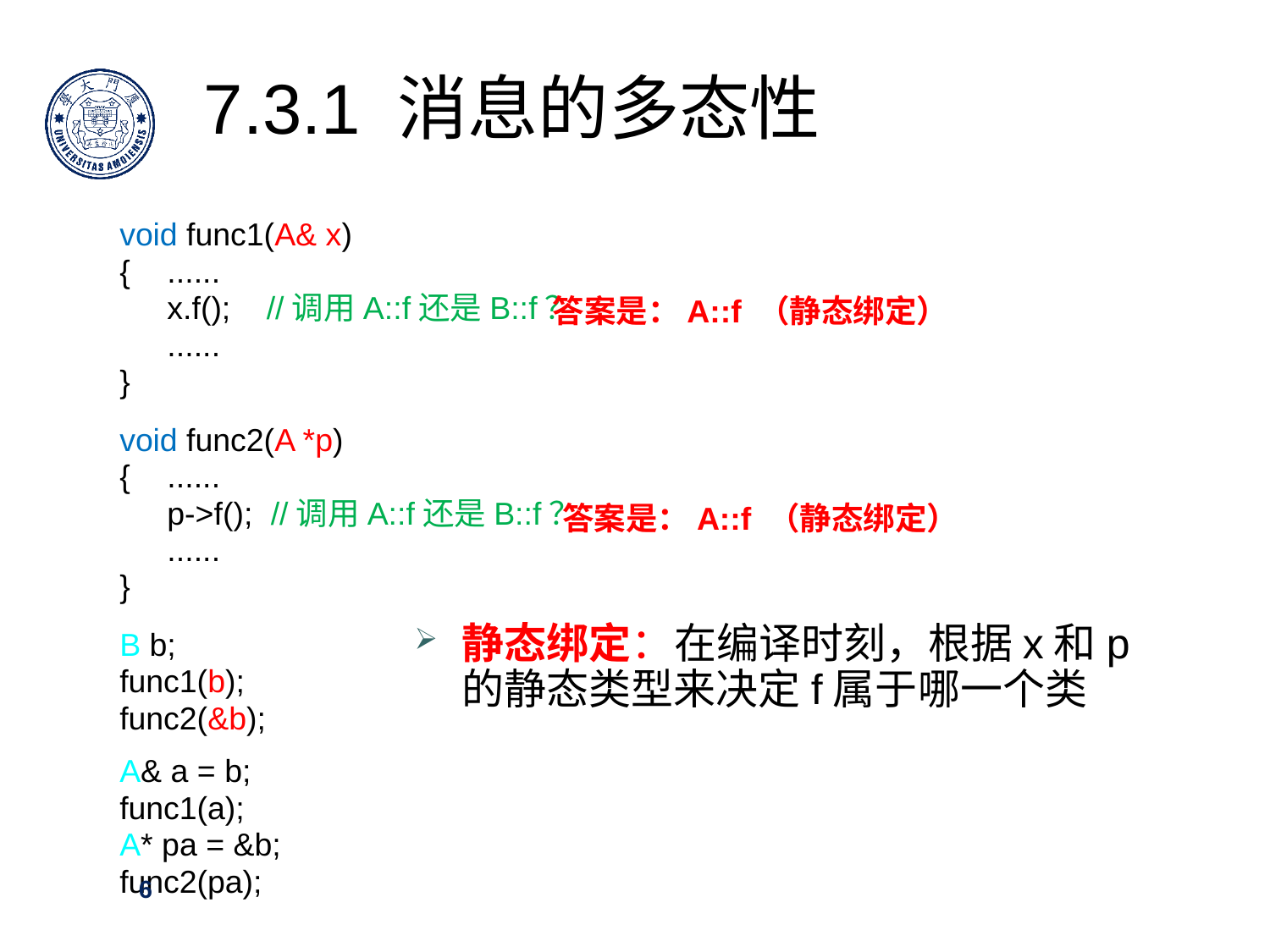

7.3.1 消息的多态性
void func1(A& x)
{	......
	x.f();    //调用A::f还是B::f？
	......
}
void func2(A *p)
{	......
	p->f();  //调用A::f还是B::f？
	......
}
B b;
func1(b);
func2(&b);

A& a = b;
func1(a);
A* pa = &b;
func2(pa);

答案是：A::f （静态绑定）
答案是：A::f （静态绑定）
静态绑定：在编译时刻，根据x和p的静态类型来决定f属于哪一个类
6